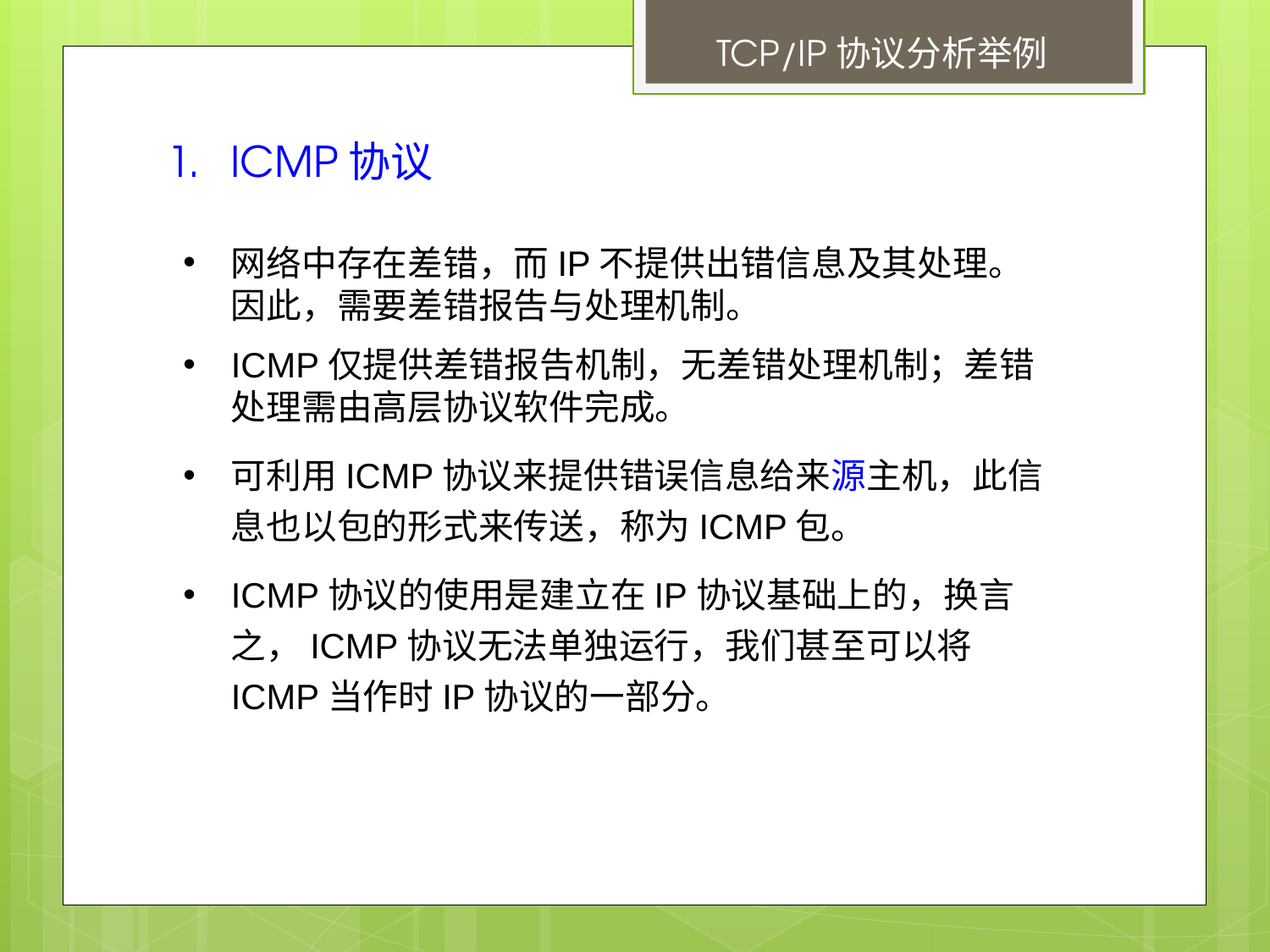

TCP/IP协议分析举例
ICMP协议
网络中存在差错，而IP不提供出错信息及其处理。因此，需要差错报告与处理机制。
ICMP仅提供差错报告机制，无差错处理机制；差错处理需由高层协议软件完成。
可利用ICMP协议来提供错误信息给来源主机，此信息也以包的形式来传送，称为ICMP包。
ICMP协议的使用是建立在IP协议基础上的，换言之，ICMP协议无法单独运行，我们甚至可以将ICMP当作时IP协议的一部分。